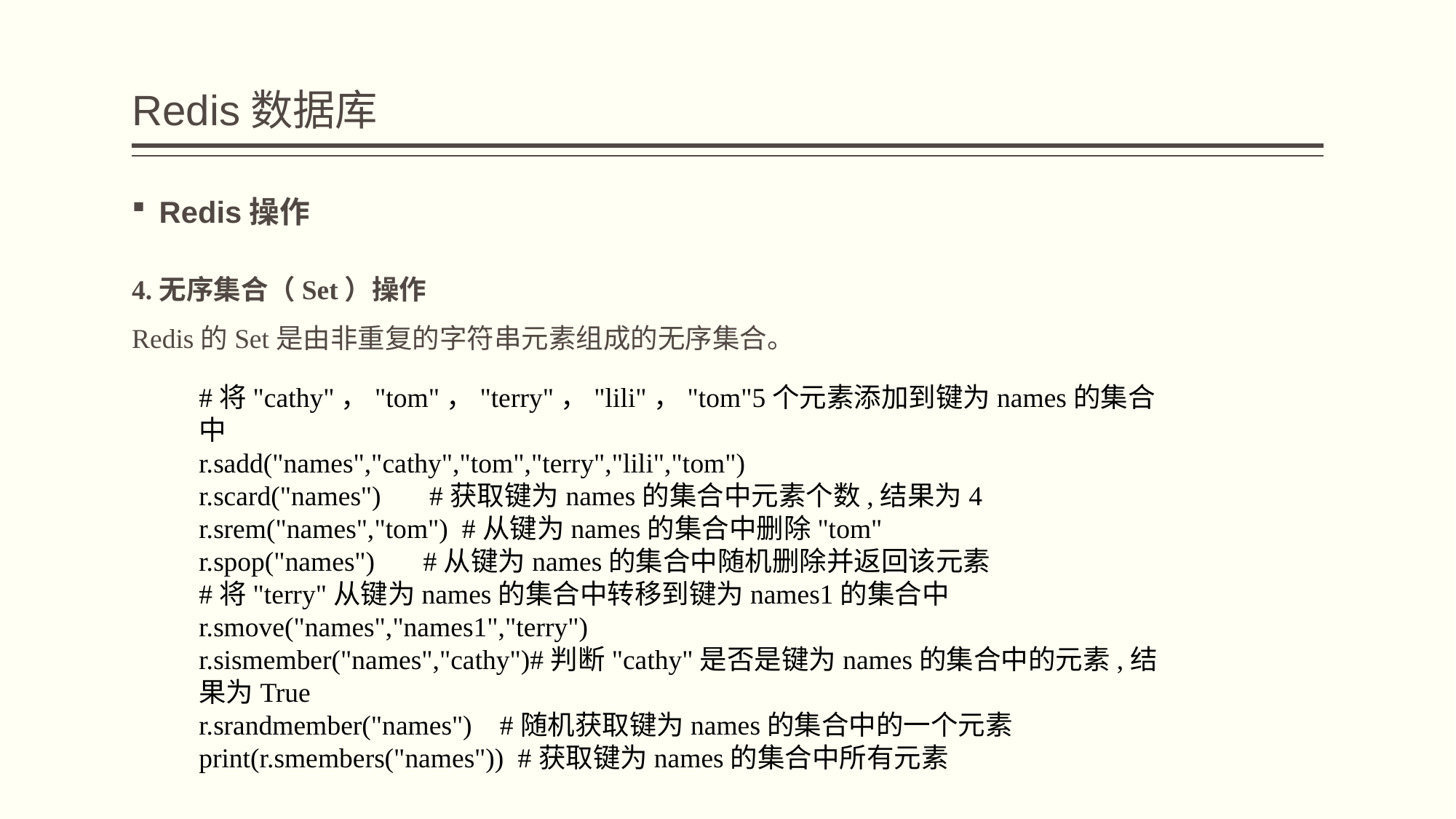

# Redis数据库
Redis操作
4.无序集合（Set）操作
Redis的Set是由非重复的字符串元素组成的无序集合。
#将"cathy"，"tom"，"terry"，"lili"，"tom"5个元素添加到键为names的集合中
r.sadd("names","cathy","tom","terry","lili","tom")
r.scard("names")       #获取键为names的集合中元素个数,结果为4
r.srem("names","tom")  #从键为names的集合中删除"tom"
r.spop("names")       #从键为names的集合中随机删除并返回该元素
#将"terry"从键为names的集合中转移到键为names1的集合中
r.smove("names","names1","terry")
r.sismember("names","cathy")#判断"cathy"是否是键为names的集合中的元素,结果为True
r.srandmember("names")    #随机获取键为names的集合中的一个元素
print(r.smembers("names"))  #获取键为names的集合中所有元素